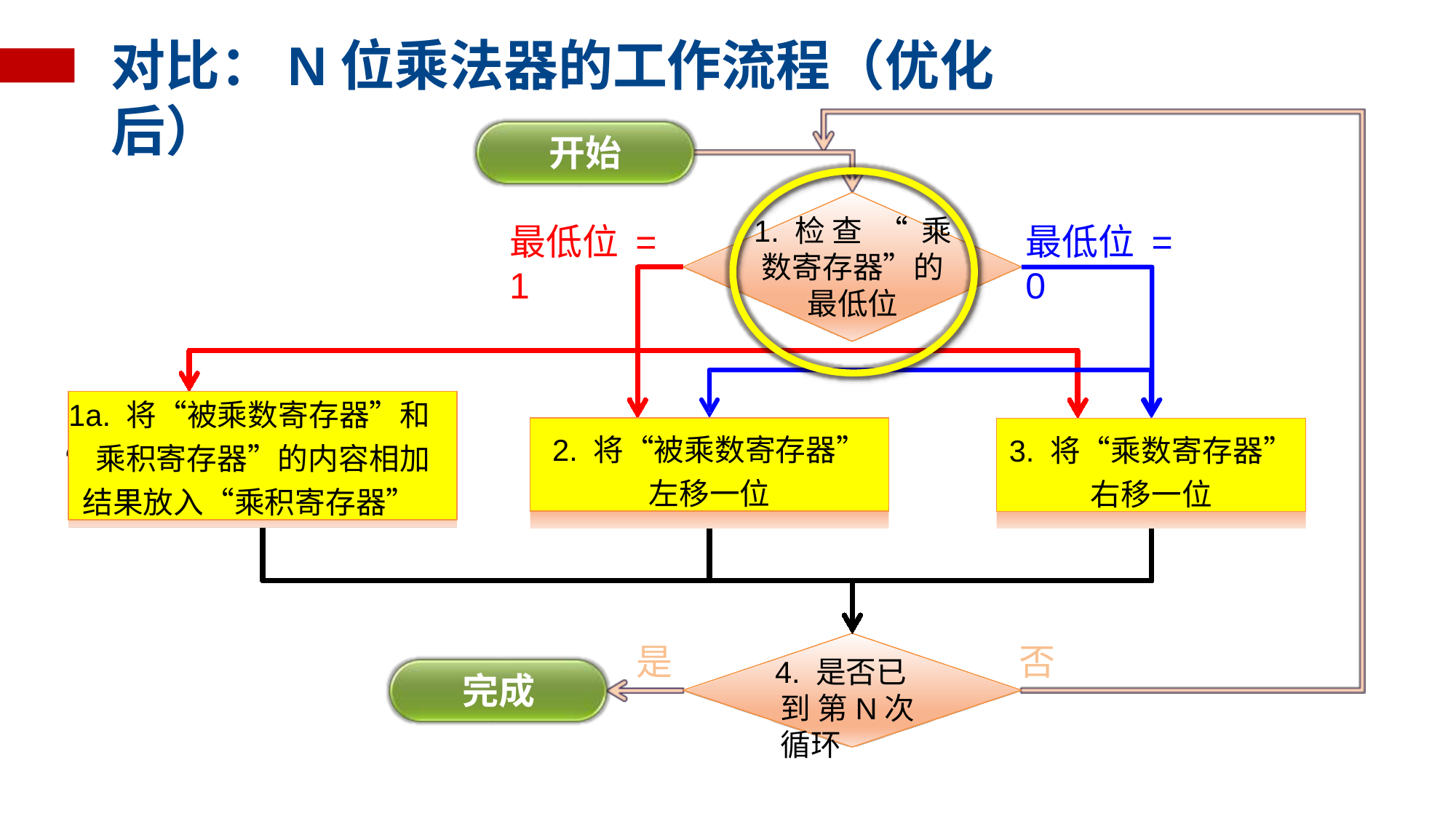

# 对比：N位乘法器的工作流程（优化后）

开始

1. 检 查 “  乘数寄存器”的 最低位
最低位 = 1
最低位 = 0

1a. 将“被乘数寄存器”和
乘积寄存器”的内容相加
结果放入“乘积寄存器”

2. 将“被乘数寄存器”
左移一位

3. 将“乘数寄存器”
右移一位
“
，

是
否
4. 是否已到 第N次循环

完成